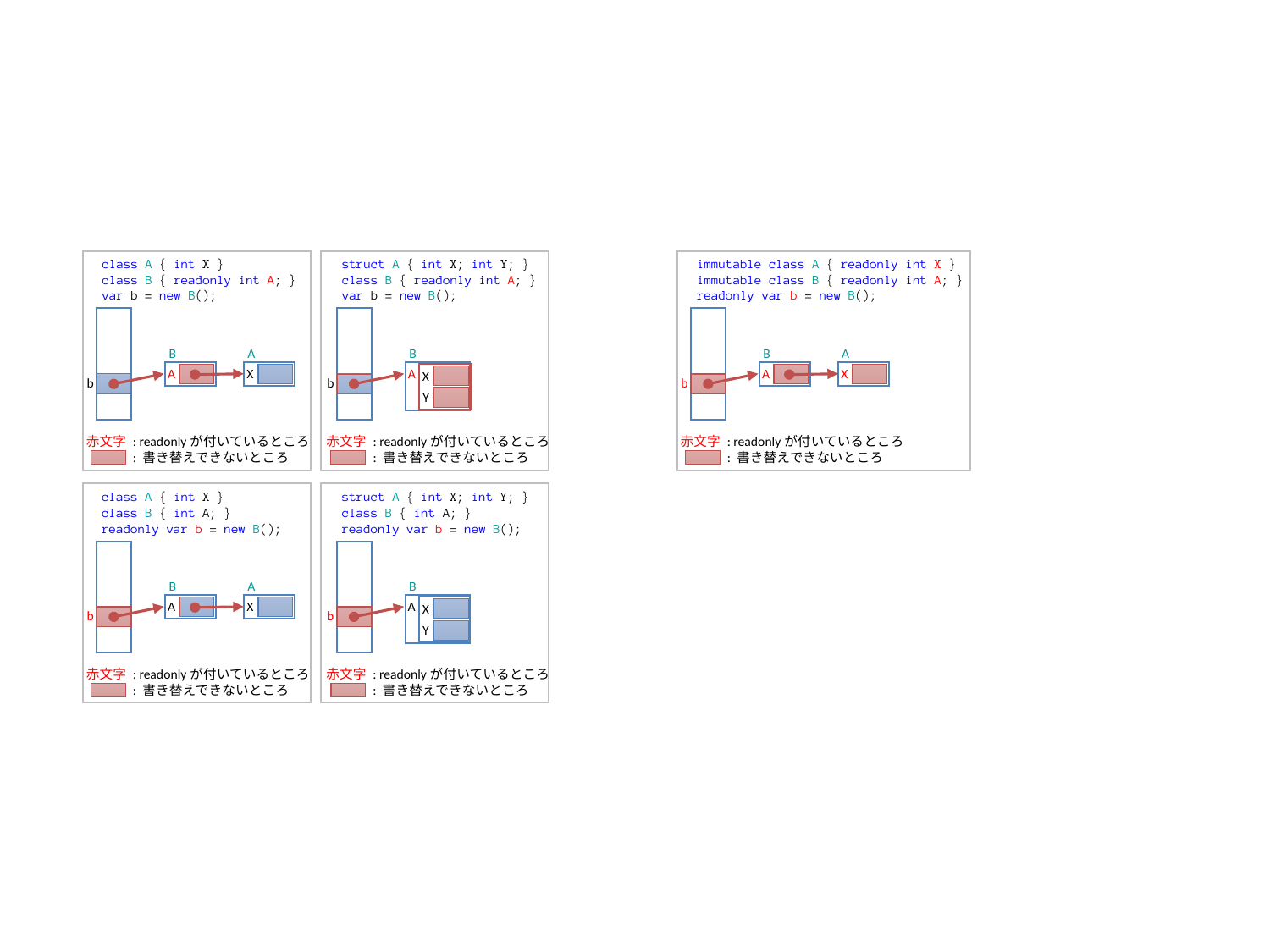

class A { int X }
class B { readonly int A; }
var b = new B();

struct A { int X; int Y; }
class B { readonly int A; }
var b = new B();

immutable class A { readonly int X }
immutable class B { readonly int A; }
readonly var b = new B();

B
A
B
B
A
A

X

A

A

X

X

b
b
b

Y

赤文字	: readonlyが付いているところ
	: 書き替えできないところ
赤文字	: readonlyが付いているところ
	: 書き替えできないところ
赤文字	: readonlyが付いているところ
	: 書き替えできないところ

class A { int X }
class B { int A; }
readonly var b = new B();
struct A { int X; int Y; }
class B { int A; }
readonly var b = new B();

B
A
B
A

X

A

X

b
b

Y

赤文字	: readonlyが付いているところ
	: 書き替えできないところ
赤文字	: readonlyが付いているところ
	: 書き替えできないところ